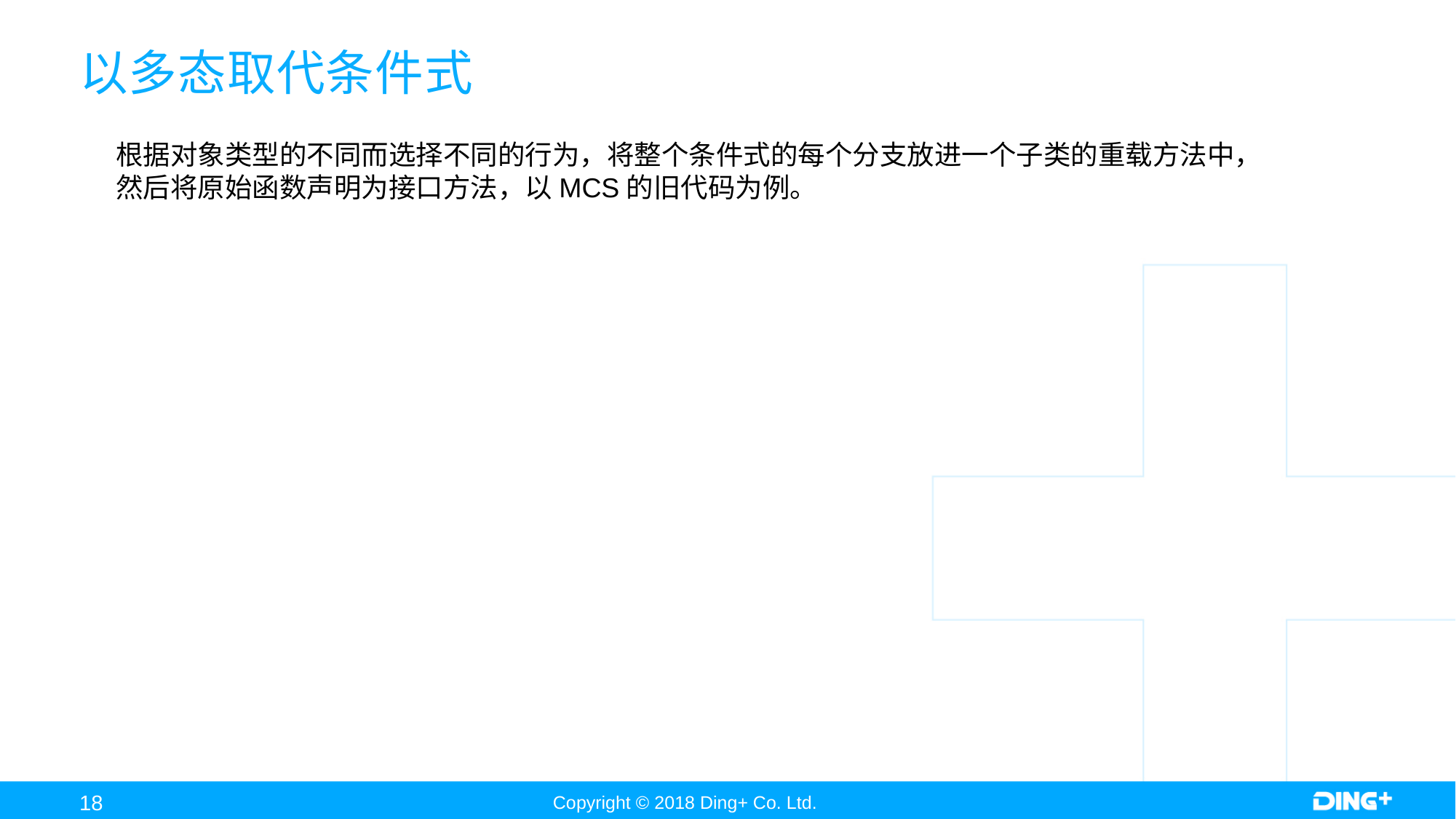

# 以多态取代条件式
根据对象类型的不同而选择不同的行为，将整个条件式的每个分支放进一个子类的重载方法中，然后将原始函数声明为接口方法，以MCS的旧代码为例。
18
Copyright © 2018 Ding+ Co. Ltd.